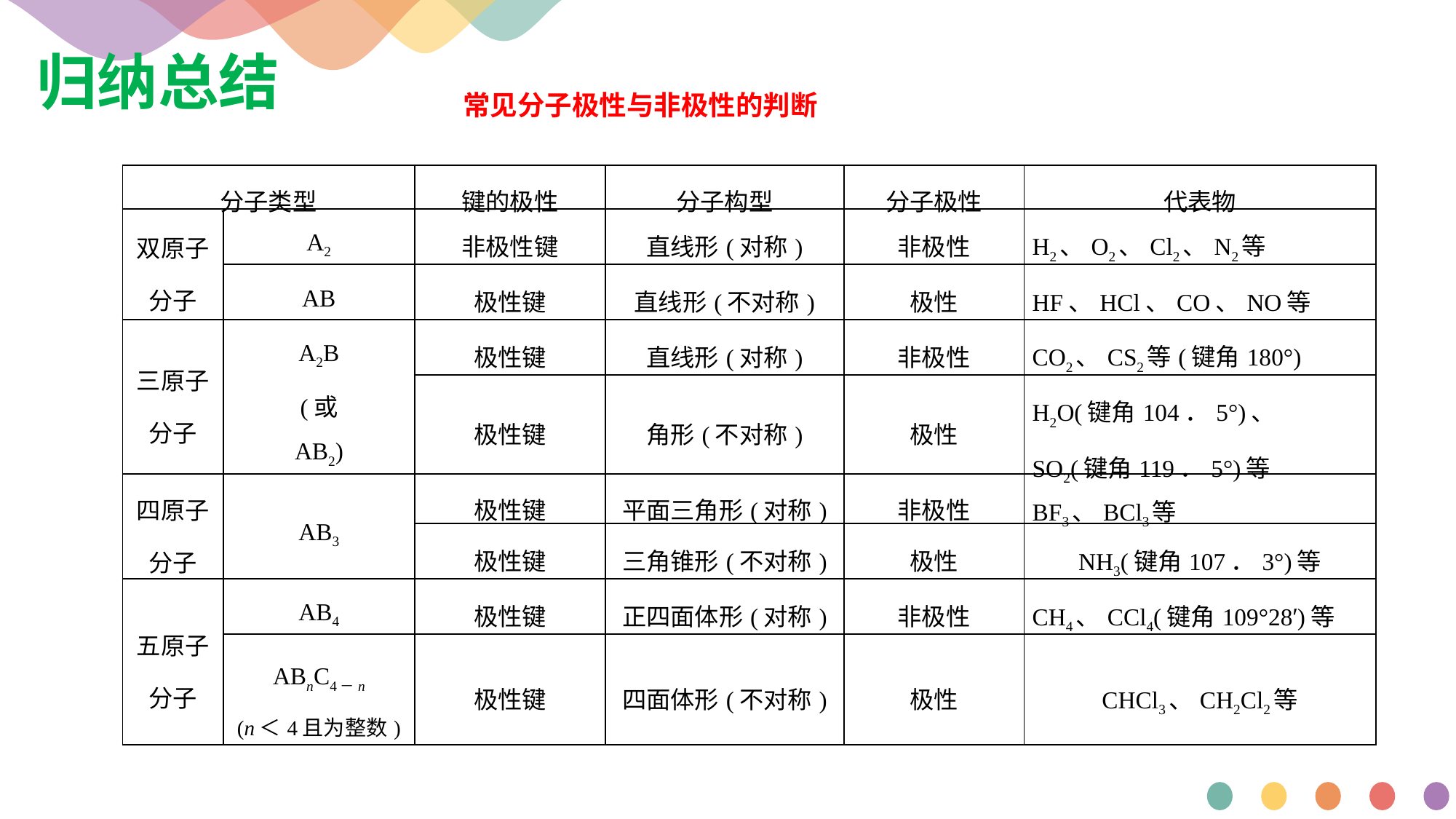

归纳总结
常见分子极性与非极性的判断
| 分子类型 |  | 键的极性 | 分子构型 | 分子极性 | 代表物 |
| --- | --- | --- | --- | --- | --- |
| 双原子分子 | A2 | 非极性键 | 直线形(对称) | 非极性 | H2、O2、Cl2、N2等 |
|  | AB | 极性键 | 直线形(不对称) | 极性 | HF、HCl、CO、NO等 |
| 三原子分子 | A2B (或 AB2) | 极性键 | 直线形(对称) | 非极性 | CO2、CS2等(键角180°) |
|  |  | 极性键 | 角形(不对称) | 极性 | H2O(键角104．5°)、 SO2(键角119．5°)等 |
| 四原子分子 | AB3 | 极性键 | 平面三角形(对称) | 非极性 | BF3、BCl3等 |
|  |  | 极性键 | 三角锥形(不对称) | 极性 | NH3(键角107．3°)等 |
| 五原子分子 | AB4 | 极性键 | 正四面体形(对称) | 非极性 | CH4、CCl4(键角109°28′)等 |
|  | ABnC4－n (n＜4且为整数) | 极性键 | 四面体形(不对称) | 极性 | CHCl3、CH2Cl2等 |